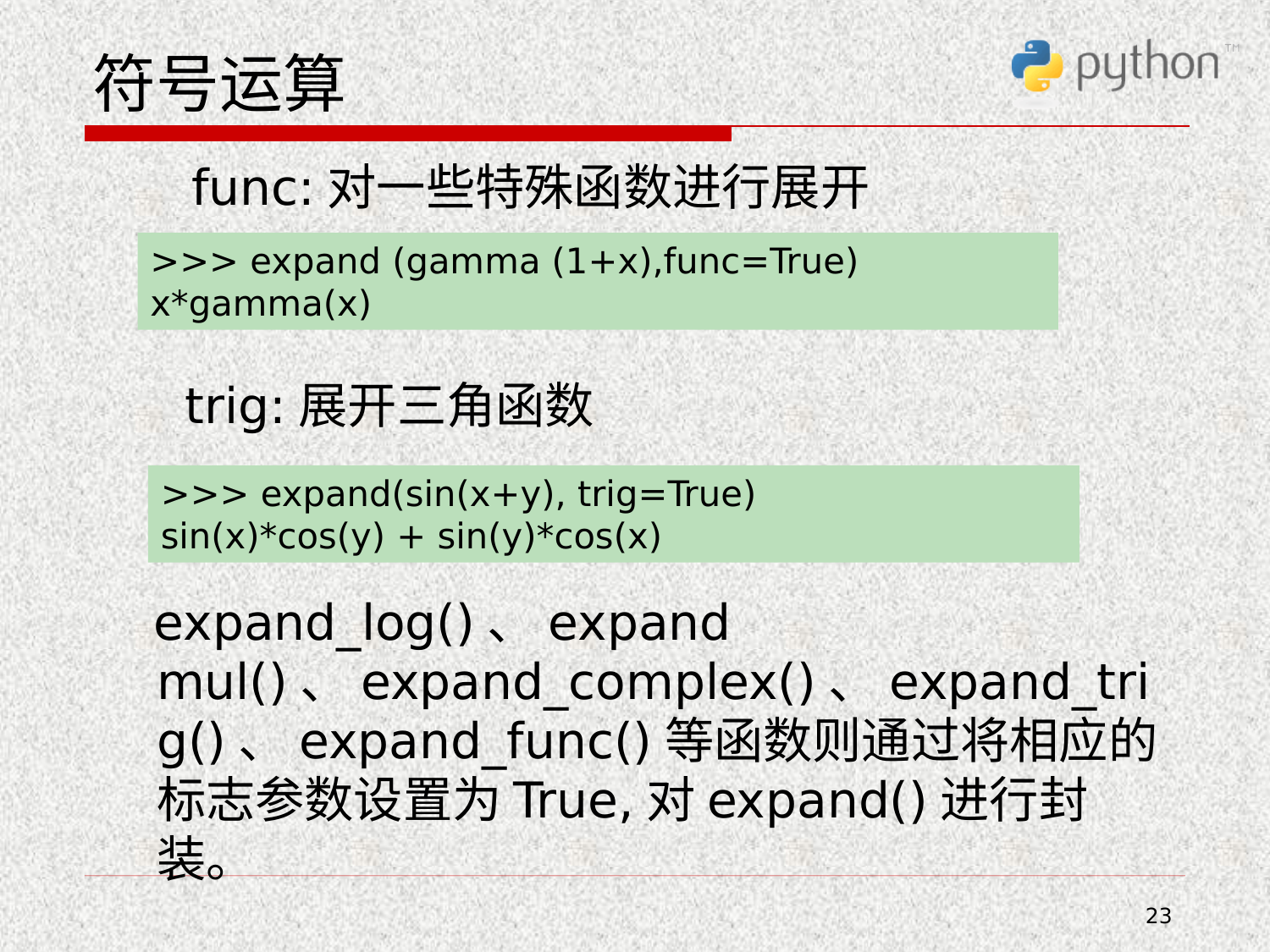

# 符号运算
      func:对一些特殊函数进行展开

      trig:展开三角函数

    expand_log()、expand mul()、expand_complex()、expand_trig()、expand_func()等函数则通过将相应的标志参数设置为True,对expand()进行封装。
>>> expand (gamma (1+x),func=True)
x*gamma(x)
>>> expand(sin(x+y), trig=True)
sin(x)*cos(y) + sin(y)*cos(x)
23